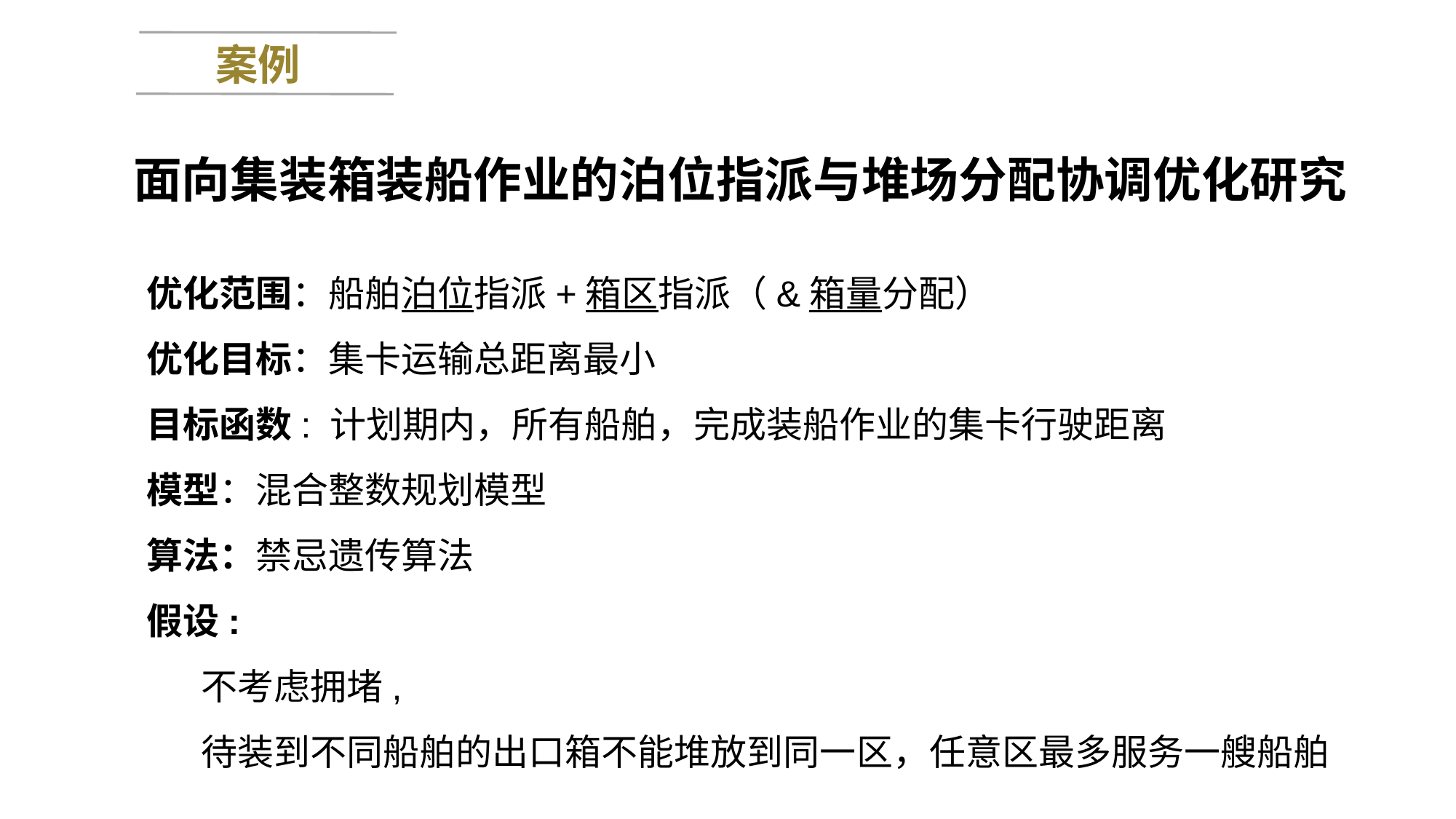

案例
面向集装箱装船作业的泊位指派与堆场分配协调优化研究
优化范围：船舶泊位指派+箱区指派（&箱量分配）
优化目标：集卡运输总距离最小
目标函数: 计划期内，所有船舶，完成装船作业的集卡行驶距离
模型：混合整数规划模型
算法：禁忌遗传算法
假设:
不考虑拥堵,
待装到不同船舶的出口箱不能堆放到同一区，任意区最多服务一艘船舶